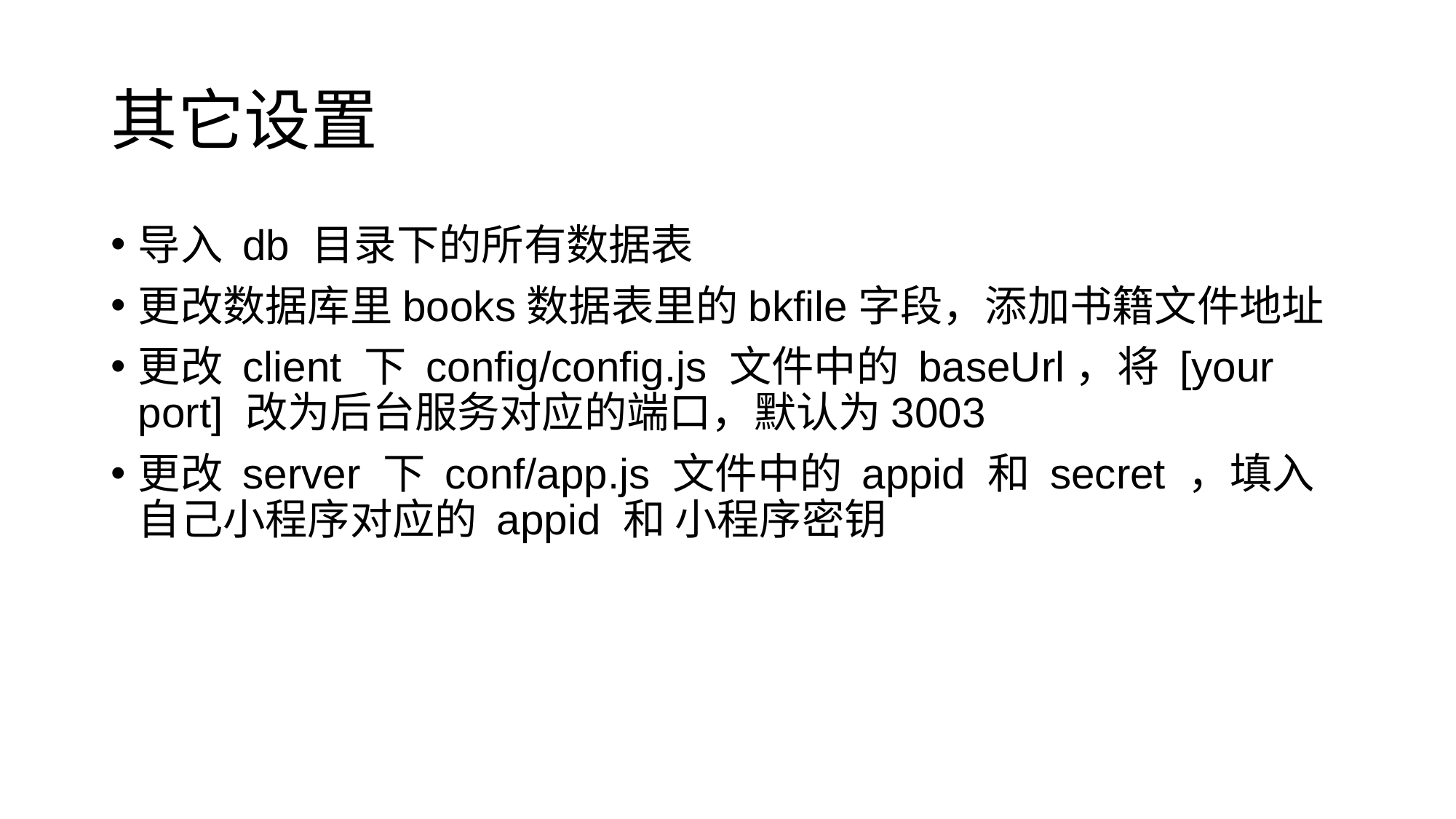

# 其它设置
导入 db 目录下的所有数据表
更改数据库里books数据表里的bkfile字段，添加书籍文件地址
更改 client 下 config/config.js 文件中的 baseUrl，将 [your port] 改为后台服务对应的端口，默认为3003
更改 server 下 conf/app.js 文件中的 appid 和 secret ，填入自己小程序对应的 appid 和 小程序密钥